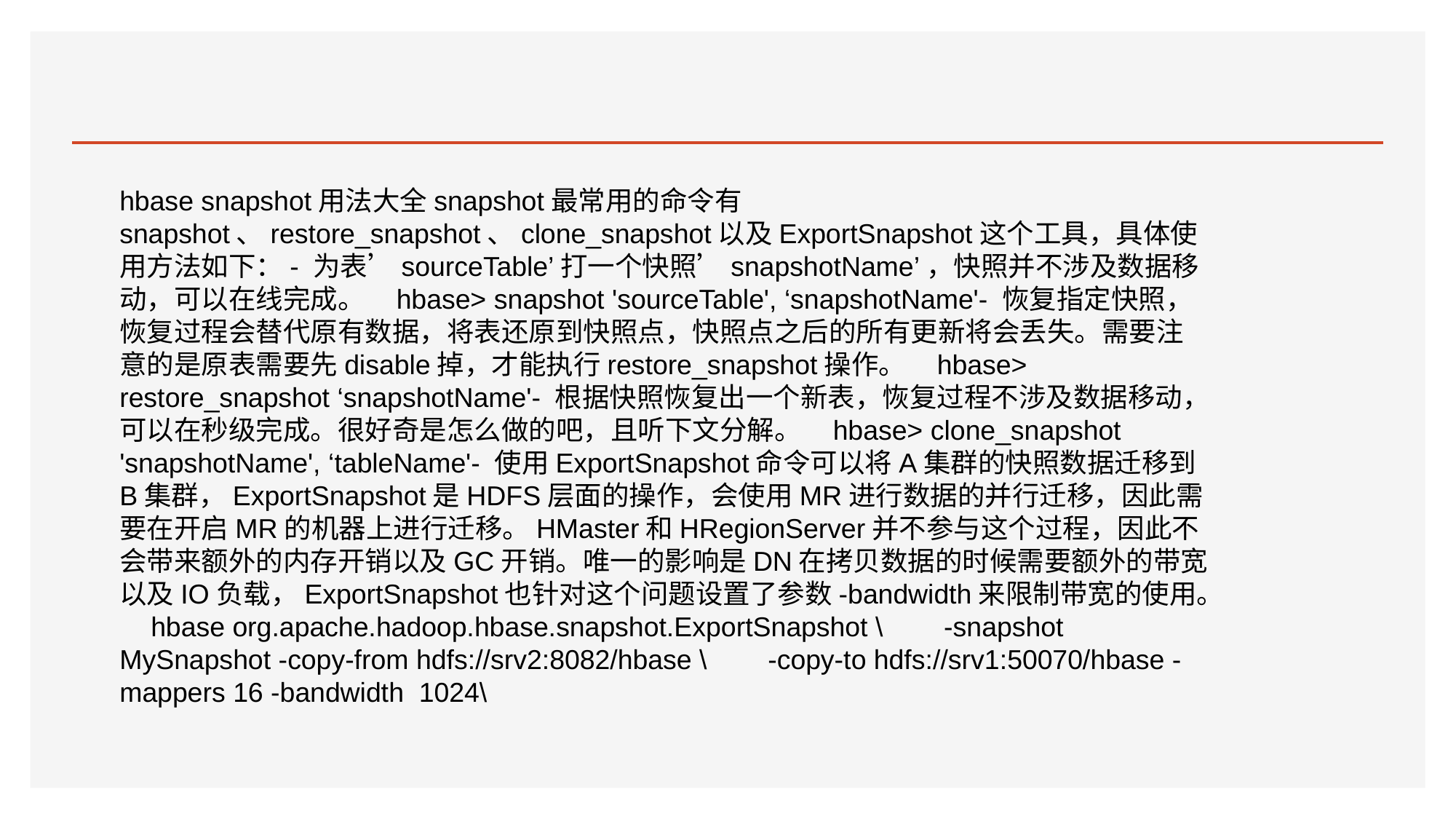

#
hbase snapshot用法大全snapshot最常用的命令有snapshot、restore_snapshot、clone_snapshot以及ExportSnapshot这个工具，具体使用方法如下：- 为表’sourceTable’打一个快照’snapshotName’，快照并不涉及数据移动，可以在线完成。    hbase> snapshot 'sourceTable', ‘snapshotName'- 恢复指定快照，恢复过程会替代原有数据，将表还原到快照点，快照点之后的所有更新将会丢失。需要注意的是原表需要先disable掉，才能执行restore_snapshot操作。    hbase> restore_snapshot ‘snapshotName'- 根据快照恢复出一个新表，恢复过程不涉及数据移动，可以在秒级完成。很好奇是怎么做的吧，且听下文分解。    hbase> clone_snapshot 'snapshotName', ‘tableName'- 使用ExportSnapshot命令可以将A集群的快照数据迁移到B集群，ExportSnapshot是HDFS层面的操作，会使用MR进行数据的并行迁移，因此需要在开启MR的机器上进行迁移。HMaster和HRegionServer并不参与这个过程，因此不会带来额外的内存开销以及GC开销。唯一的影响是DN在拷贝数据的时候需要额外的带宽以及IO负载，ExportSnapshot也针对这个问题设置了参数-bandwidth来限制带宽的使用。    hbase org.apache.hadoop.hbase.snapshot.ExportSnapshot \        -snapshot MySnapshot -copy-from hdfs://srv2:8082/hbase \        -copy-to hdfs://srv1:50070/hbase -mappers 16 -bandwidth  1024\